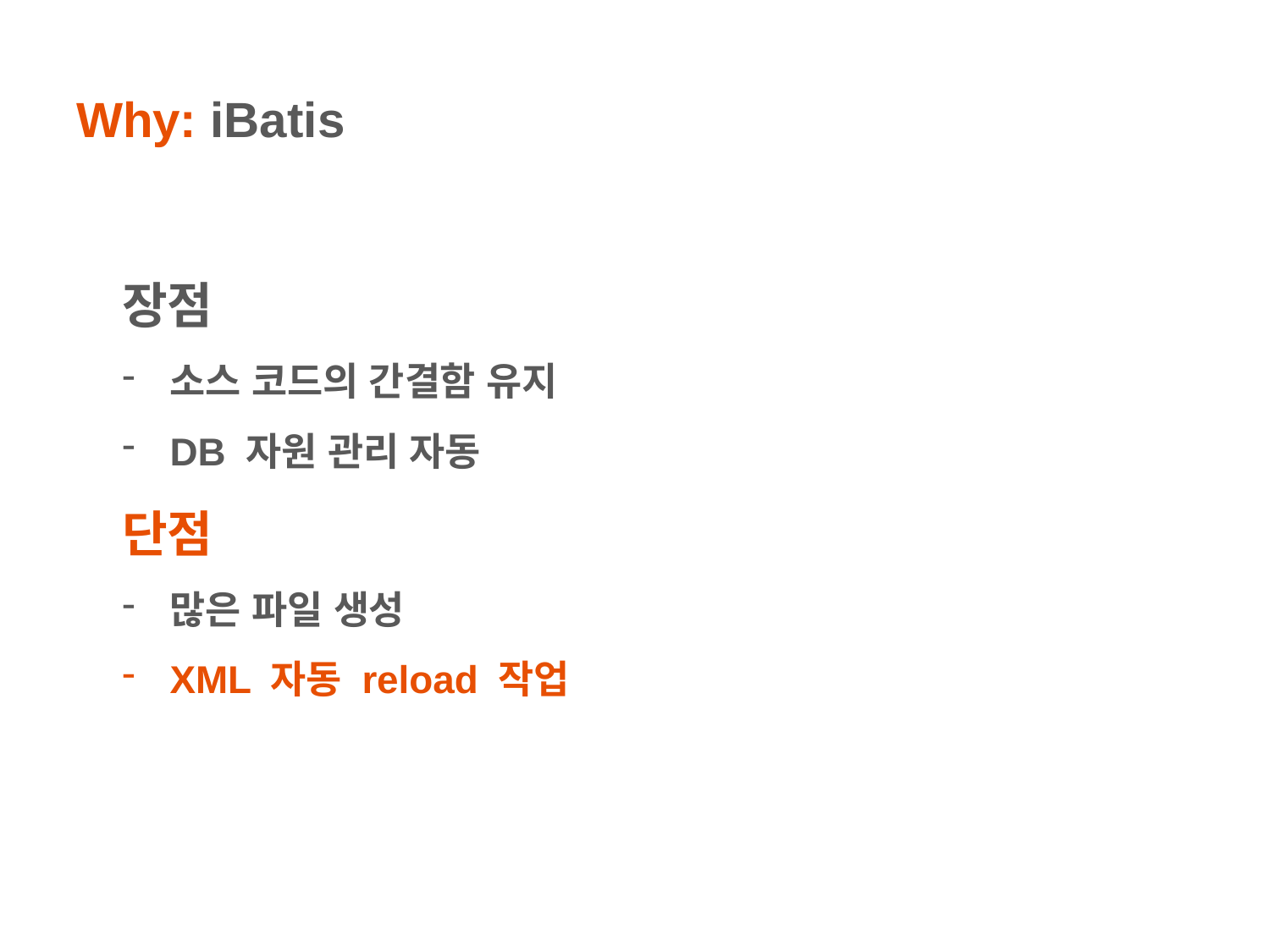

# Why: iBatis
장점
소스 코드의 간결함 유지
DB 자원 관리 자동
단점
많은 파일 생성
XML 자동 reload 작업